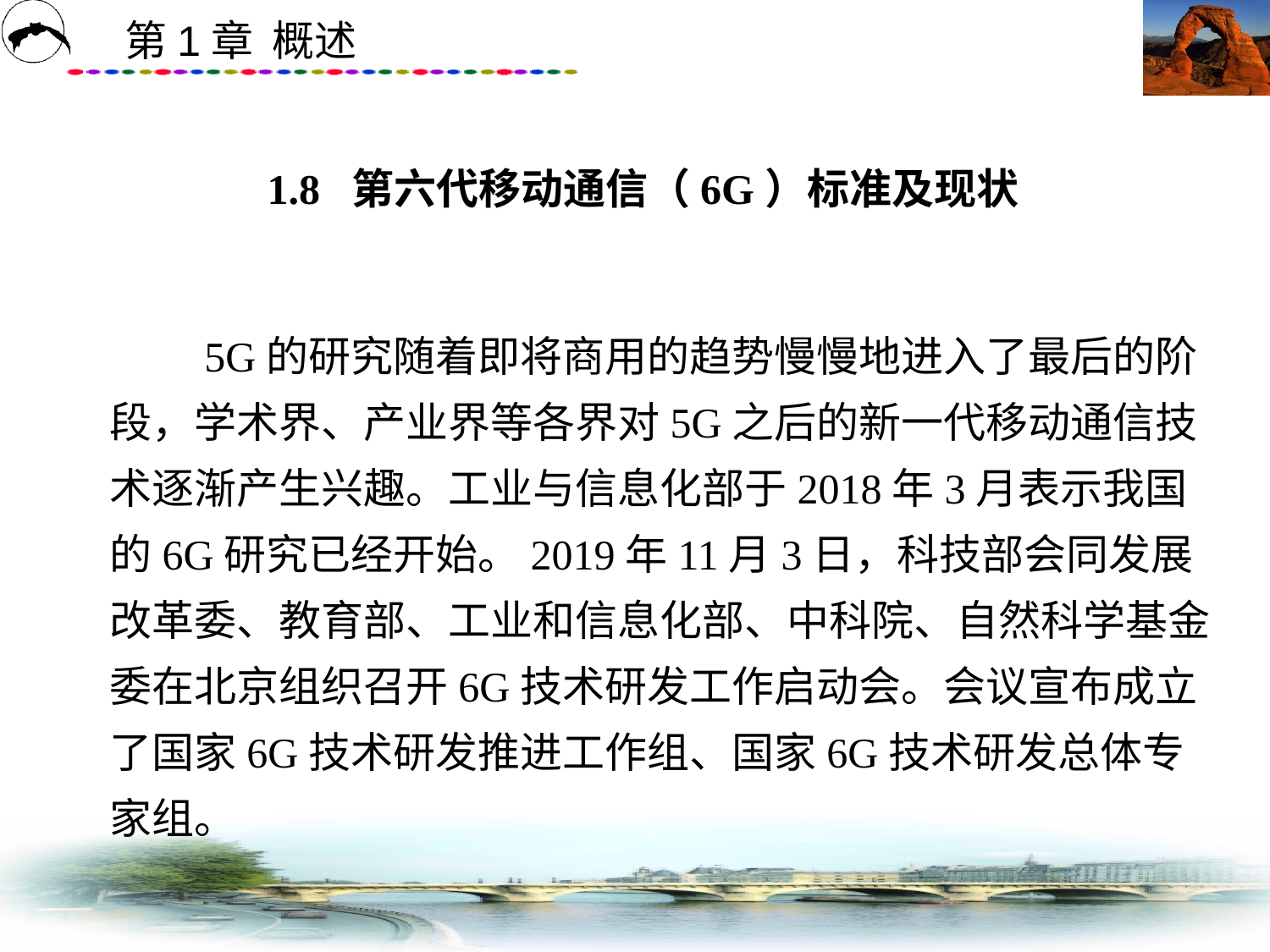

# 1.8  第六代移动通信（6G）标准及现状
　　5G的研究随着即将商用的趋势慢慢地进入了最后的阶段，学术界、产业界等各界对5G之后的新一代移动通信技术逐渐产生兴趣。工业与信息化部于2018年3月表示我国的6G研究已经开始。2019年11月3日，科技部会同发展改革委、教育部、工业和信息化部、中科院、自然科学基金委在北京组织召开6G技术研发工作启动会。会议宣布成立了国家6G技术研发推进工作组、国家6G技术研发总体专家组。